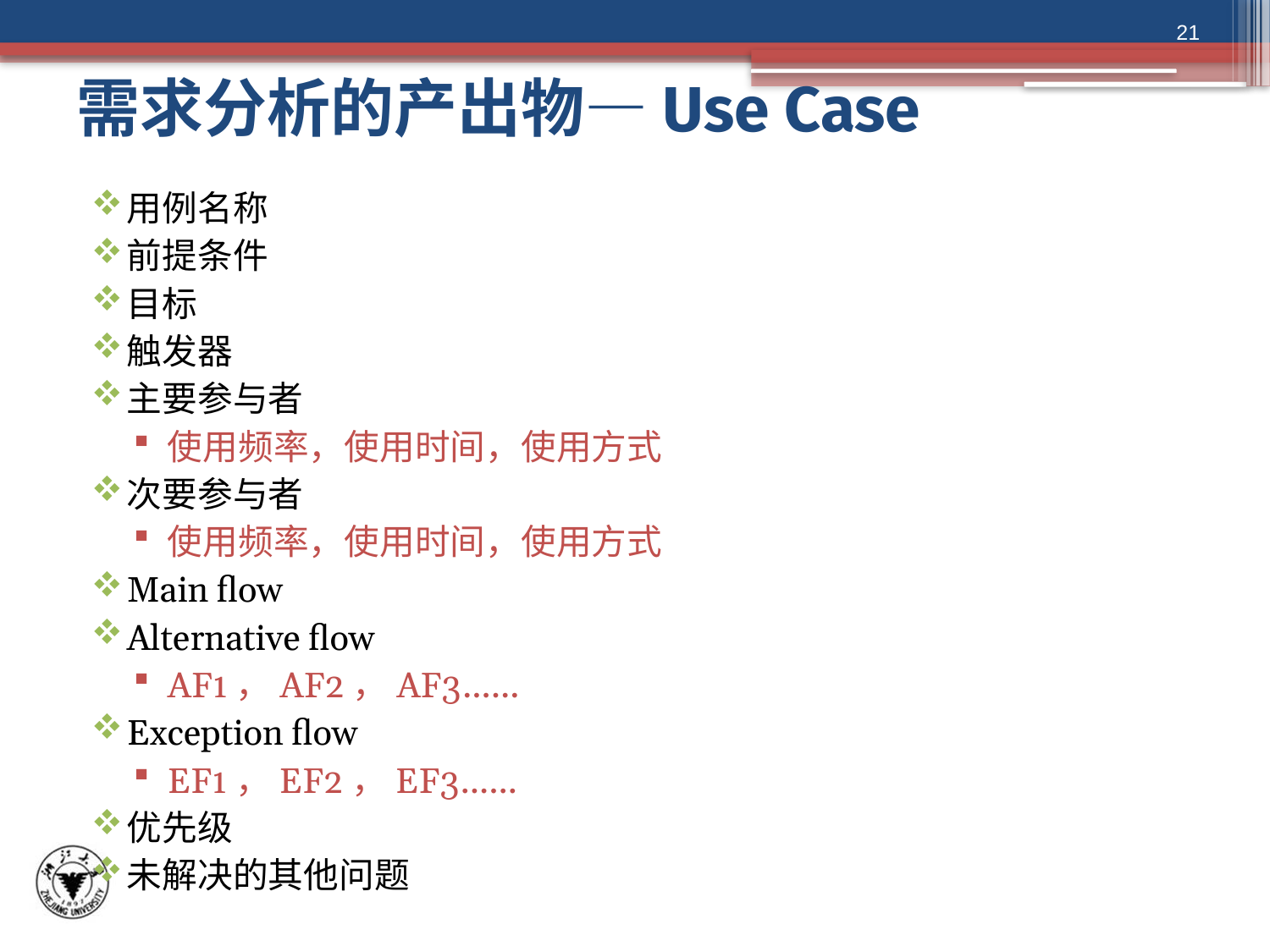

21
# 需求分析的产出物—Use Case
用例名称
前提条件
目标
触发器
主要参与者
使用频率，使用时间，使用方式
次要参与者
使用频率，使用时间，使用方式
Main flow
Alternative flow
AF1，AF2，AF3……
Exception flow
EF1，EF2，EF3……
优先级
未解决的其他问题